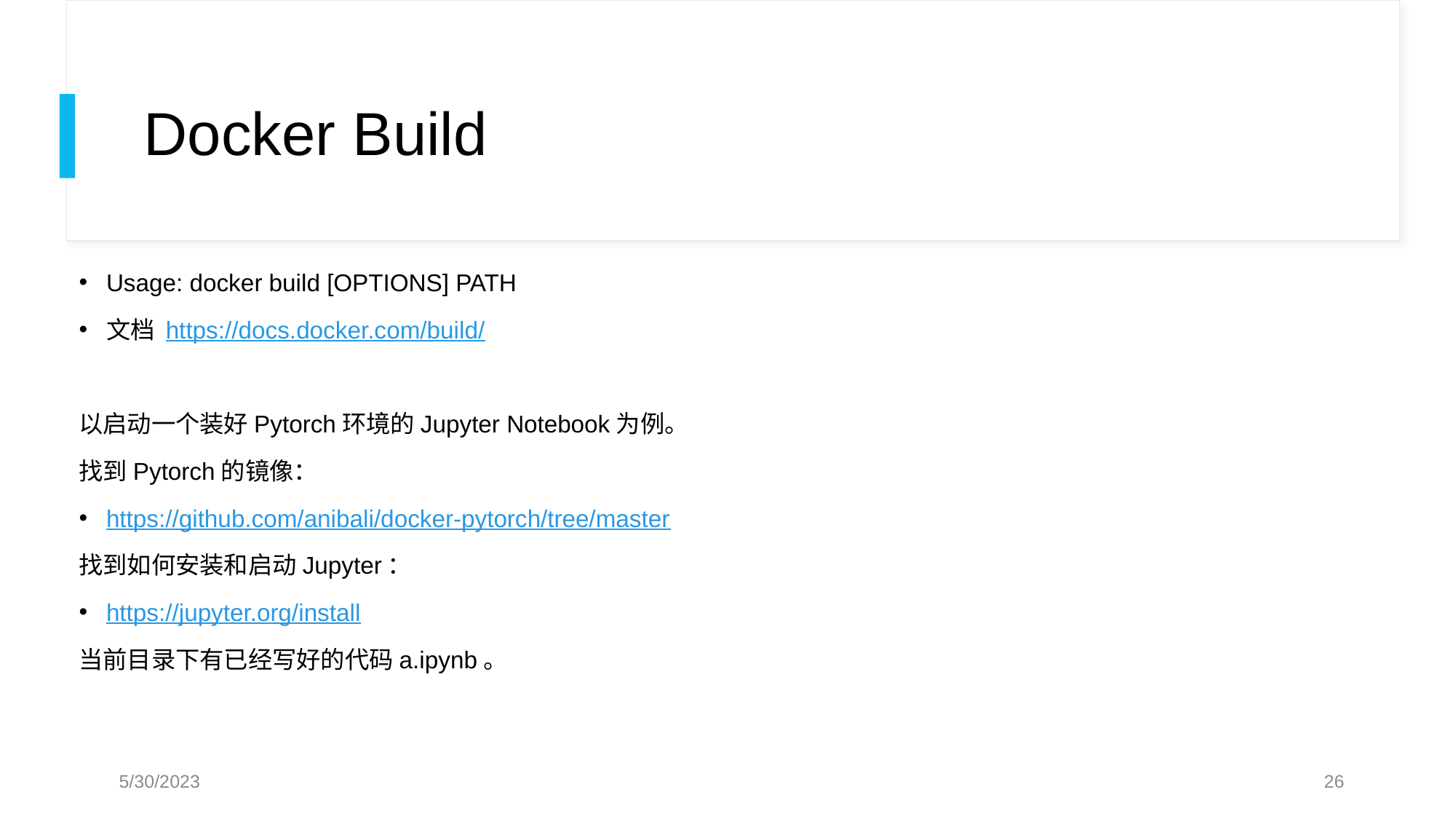

# Docker Build
Usage: docker build [OPTIONS] PATH
文档 https://docs.docker.com/build/

以启动一个装好Pytorch环境的Jupyter Notebook为例。
找到Pytorch的镜像：
https://github.com/anibali/docker-pytorch/tree/master
找到如何安装和启动Jupyter：
https://jupyter.org/install
当前目录下有已经写好的代码a.ipynb。

5/30/2023
26